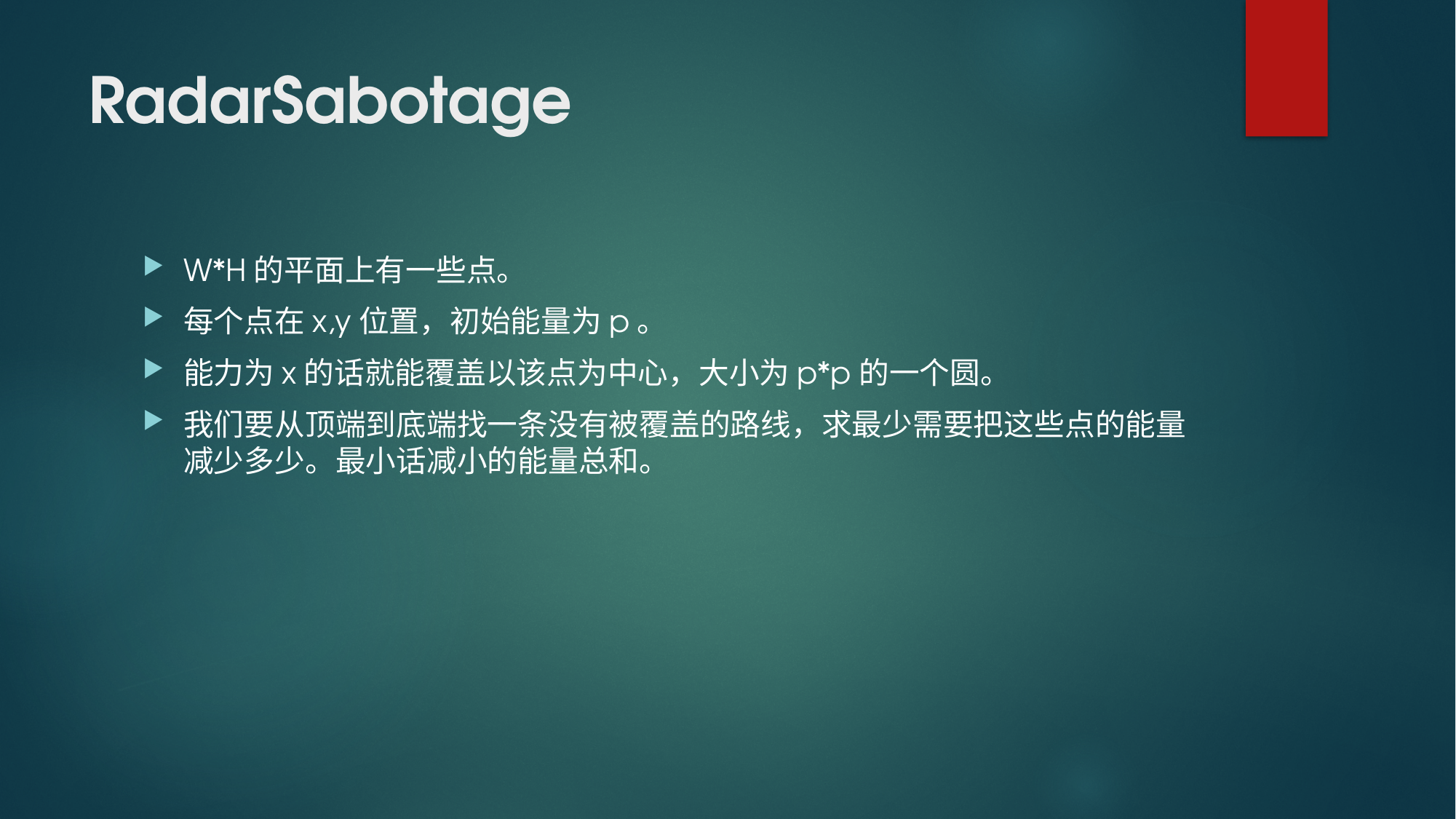

# RadarSabotage
W*H的平面上有一些点。
每个点在x,y位置，初始能量为p。
能力为x的话就能覆盖以该点为中心，大小为p*p的一个圆。
我们要从顶端到底端找一条没有被覆盖的路线，求最少需要把这些点的能量减少多少。最小话减小的能量总和。